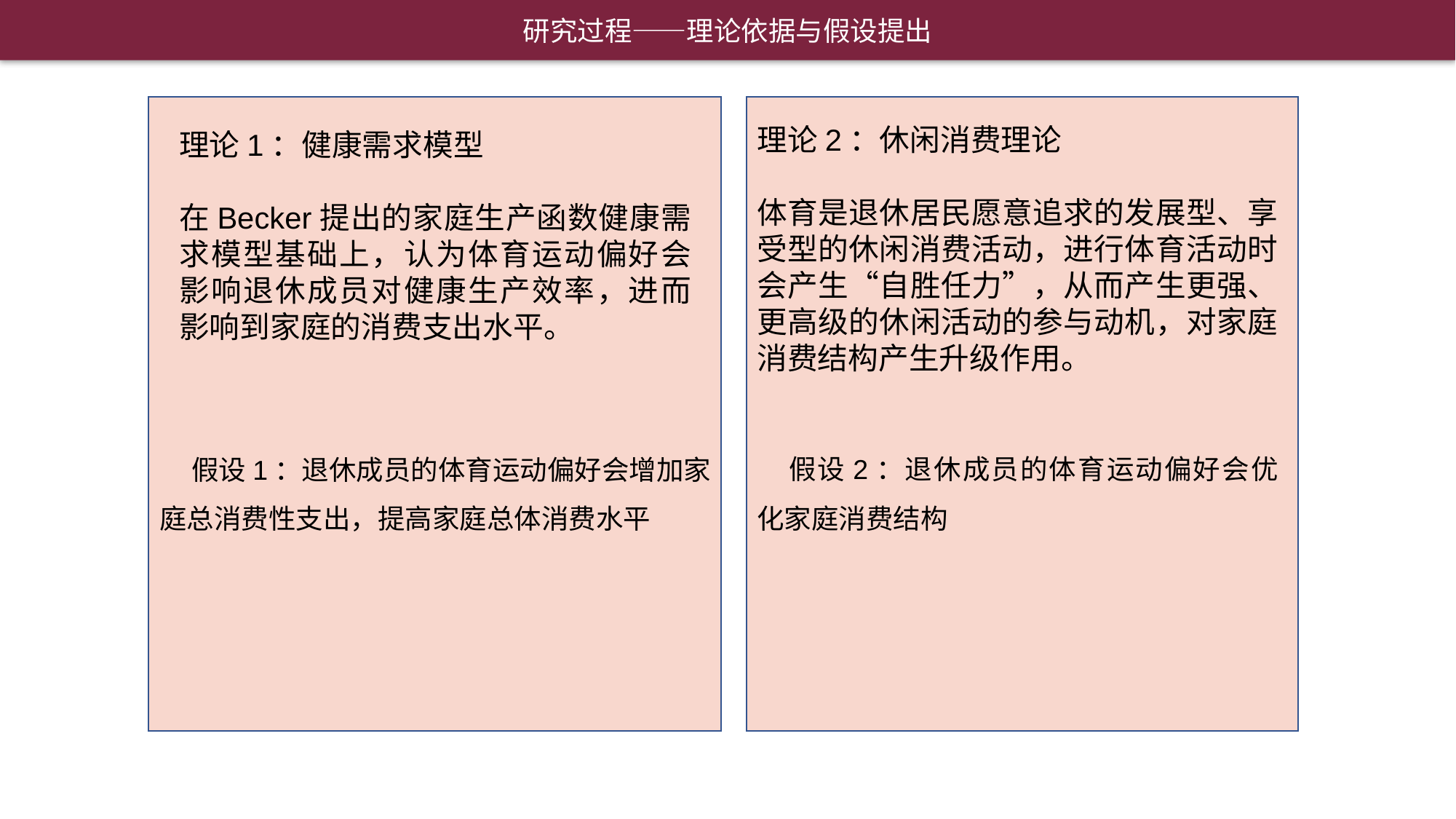

研究过程——理论依据与假设提出

理论2：休闲消费理论

体育是退休居民愿意追求的发展型、享受型的休闲消费活动，进行体育活动时会产生“自胜任力”，从而产生更强、更高级的休闲活动的参与动机，对家庭消费结构产生升级作用。
理论1：健康需求模型

在Becker提出的家庭生产函数健康需求模型基础上，认为体育运动偏好会影响退休成员对健康生产效率，进而影响到家庭的消费支出水平。
假设1：退休成员的体育运动偏好会增加家庭总消费性支出，提高家庭总体消费水平

假设2：退休成员的体育运动偏好会优化家庭消费结构